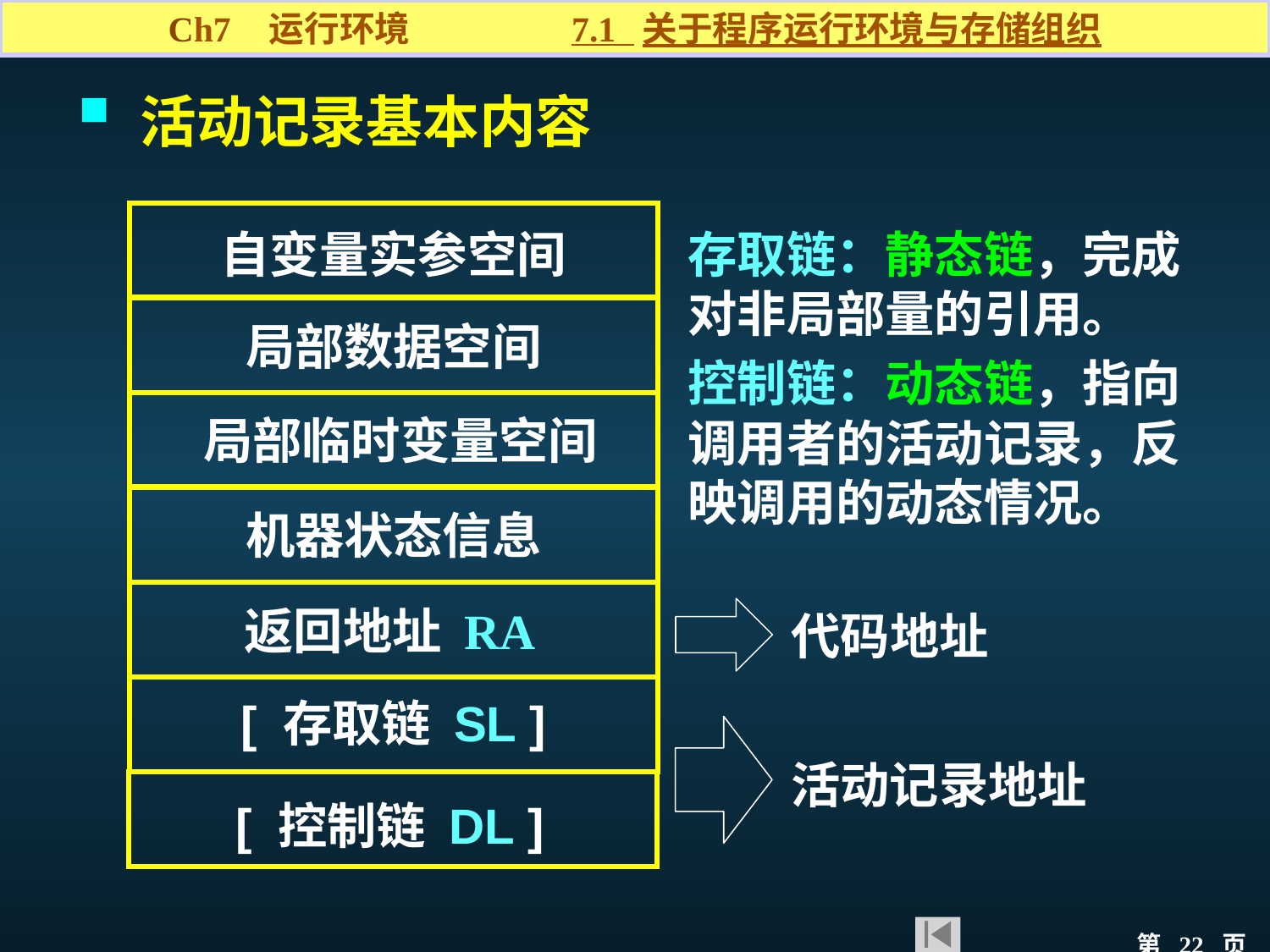

Ch7   运行环境                   7.1  关于程序运行环境与存储组织
 活动记录基本内容

自变量实参空间

局部数据空间

局部临时变量空间

机器状态信息

返回地址 RA
[ 存取链 SL ]

[ 控制链 DL ]
存取链：静态链，完成对非局部量的引用。
控制链：动态链，指向调用者的活动记录，反映调用的动态情况。

代码地址

活动记录地址